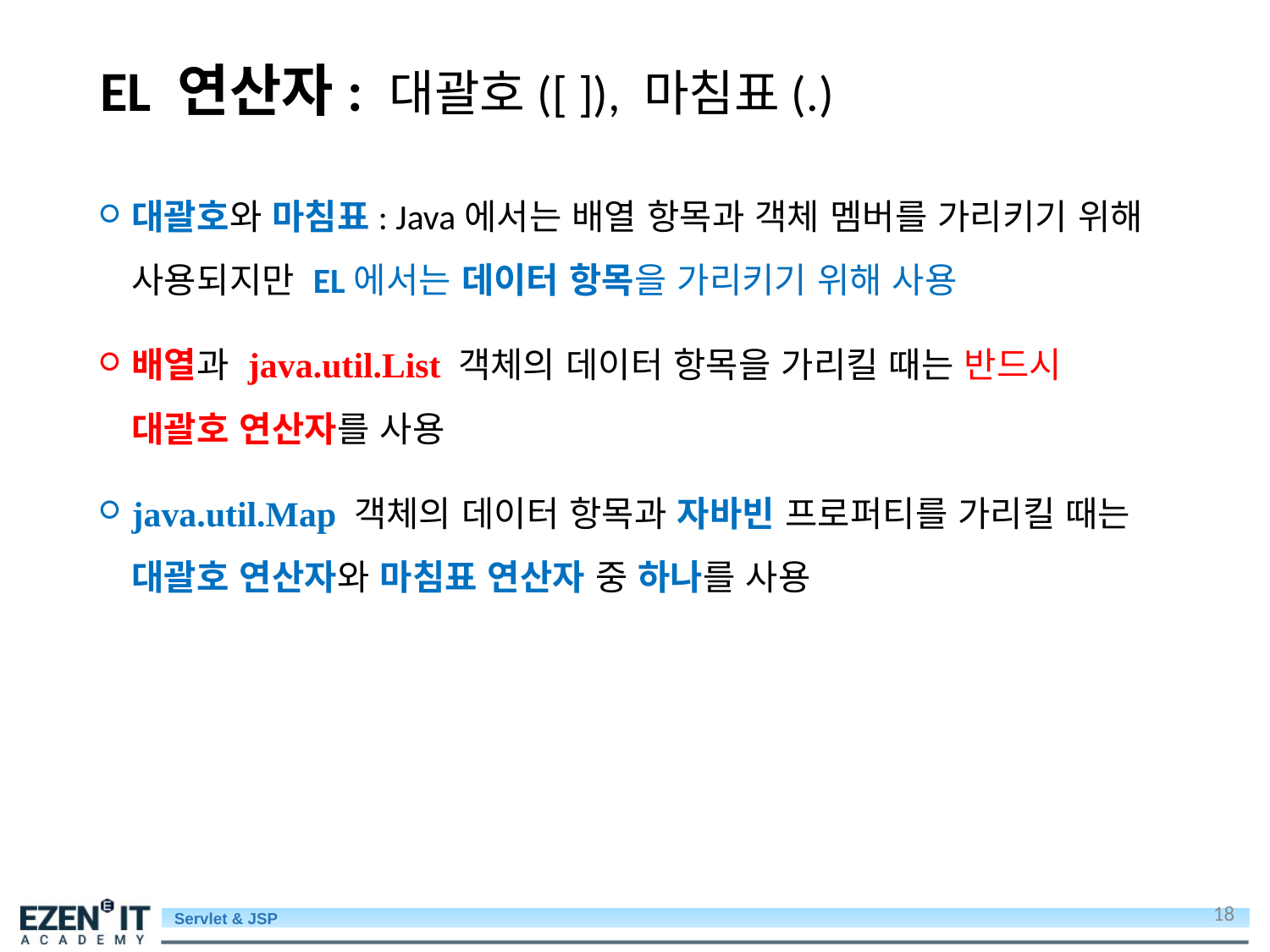

# EL 연산자: 대괄호([ ]), 마침표(.)
대괄호와 마침표: Java에서는 배열 항목과 객체 멤버를 가리키기 위해 사용되지만 EL에서는 데이터 항목을 가리키기 위해 사용
배열과 java.util.List 객체의 데이터 항목을 가리킬 때는 반드시  대괄호 연산자를 사용
java.util.Map 객체의 데이터 항목과 자바빈 프로퍼티를 가리킬 때는 대괄호 연산자와 마침표 연산자 중 하나를 사용
18